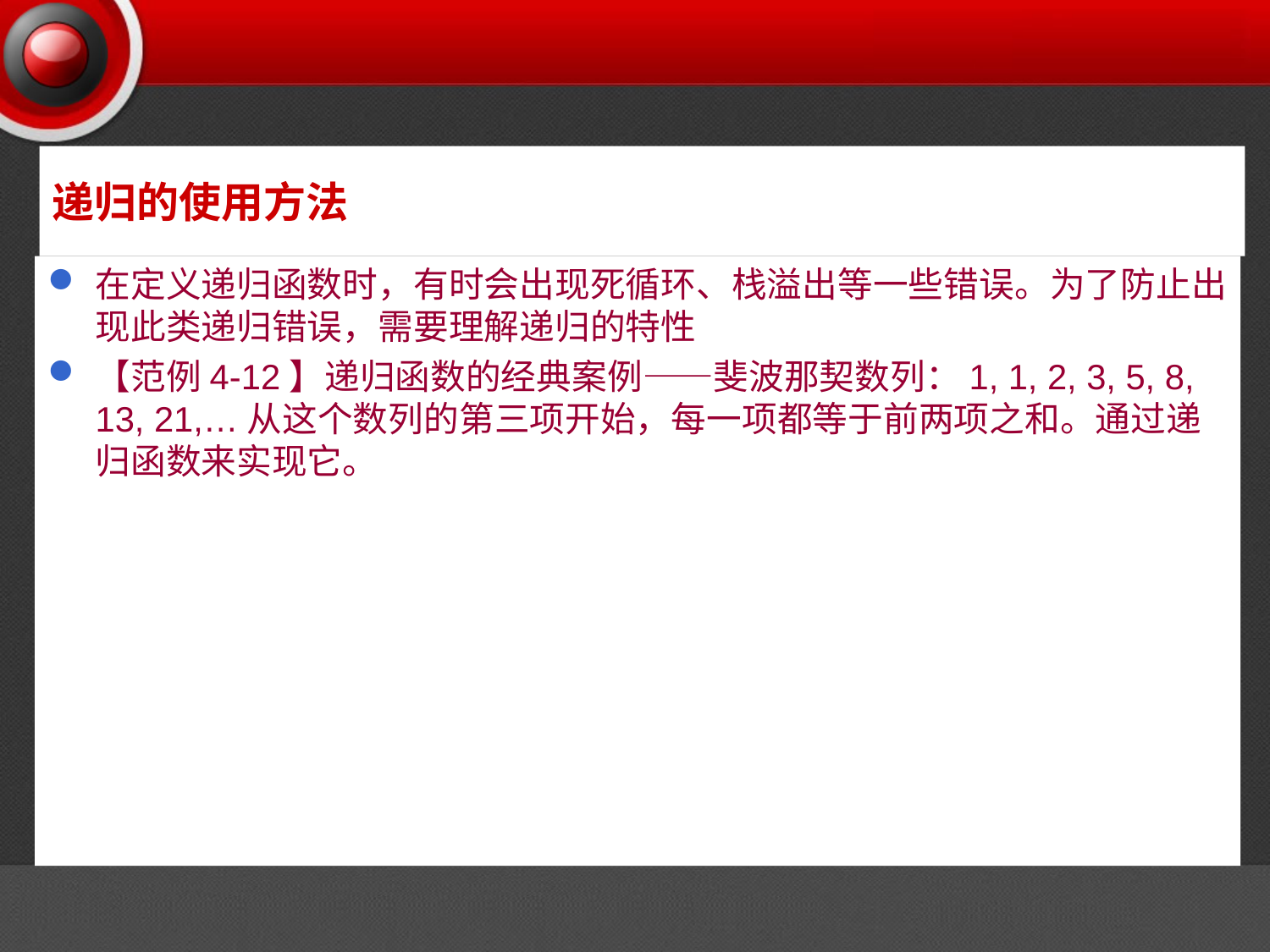

# 递归的使用方法
在定义递归函数时，有时会出现死循环、栈溢出等一些错误。为了防止出现此类递归错误，需要理解递归的特性
【范例4-12】递归函数的经典案例——斐波那契数列：1, 1, 2, 3, 5, 8, 13, 21,…从这个数列的第三项开始，每一项都等于前两项之和。通过递归函数来实现它。